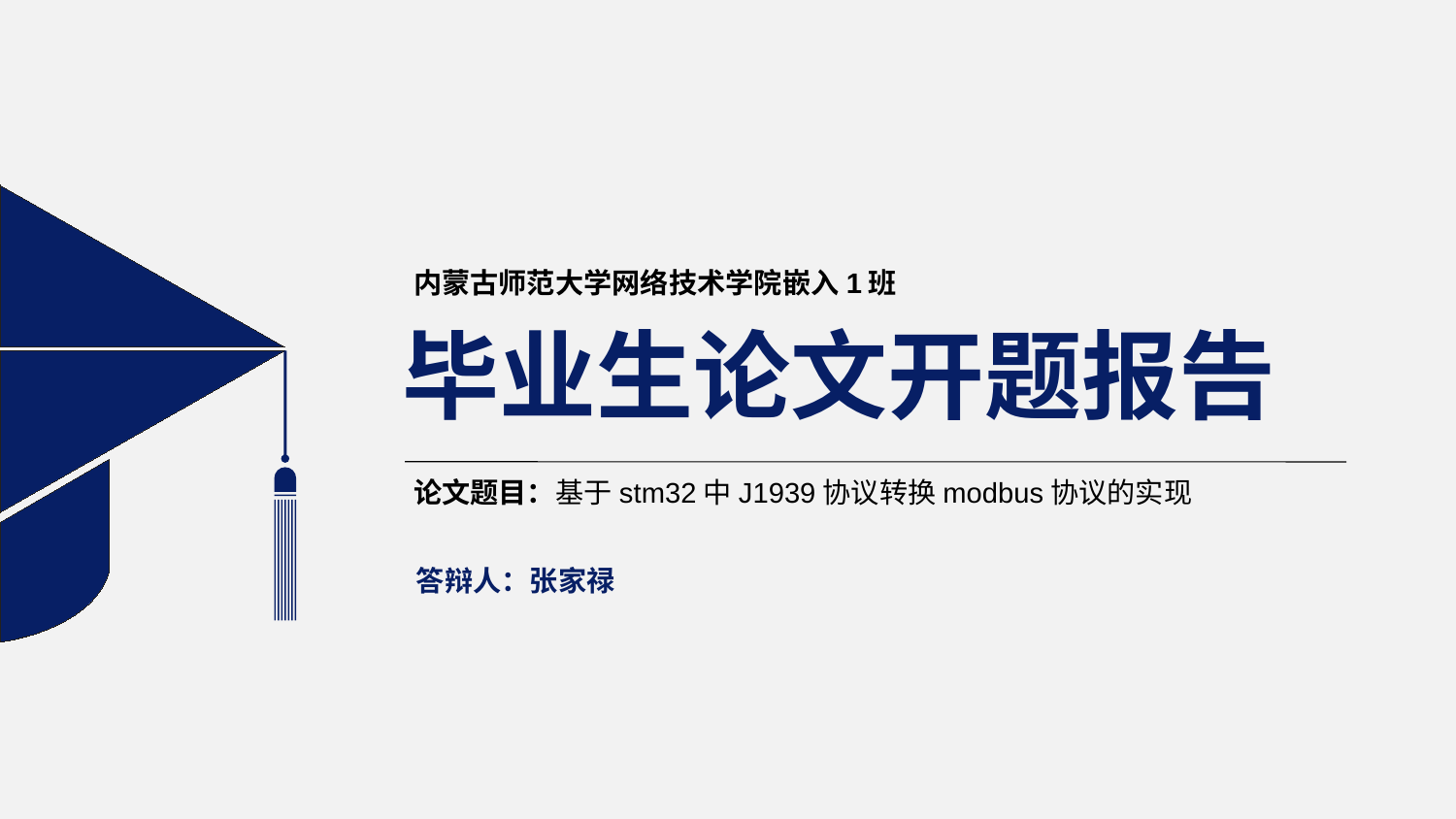

内蒙古师范大学网络技术学院嵌入1班
毕业生论文开题报告

论文题目：基于stm32中J1939协议转换modbus协议的实现
答辩人：张家禄